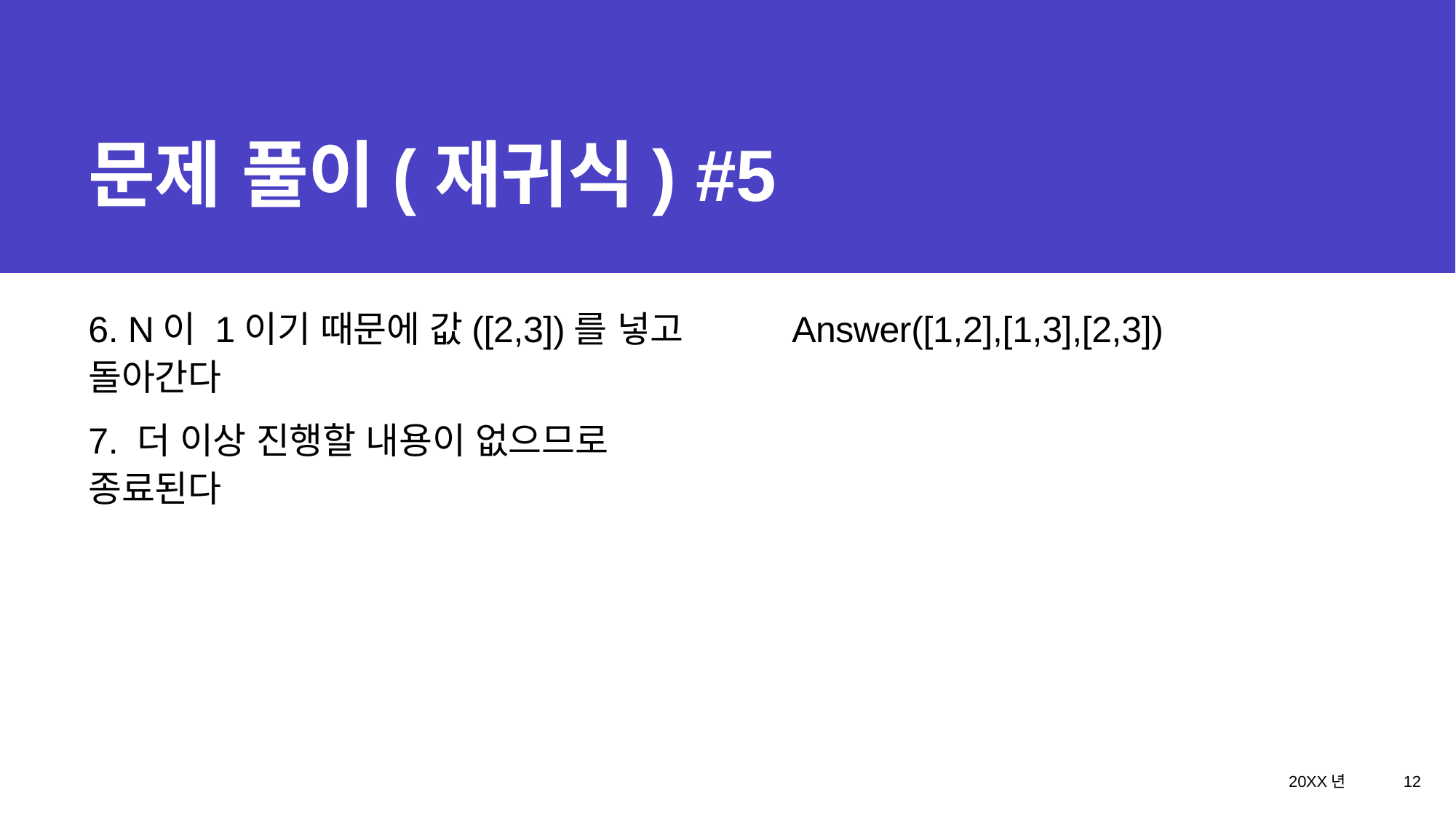

# 문제 풀이(재귀식) #5
6. N이 1이기 때문에 값([2,3])를 넣고 돌아간다
7. 더 이상 진행할 내용이 없으므로 종료된다

Answer([1,2],[1,3],[2,3])
20XX년
프레젠테이션 제목
12